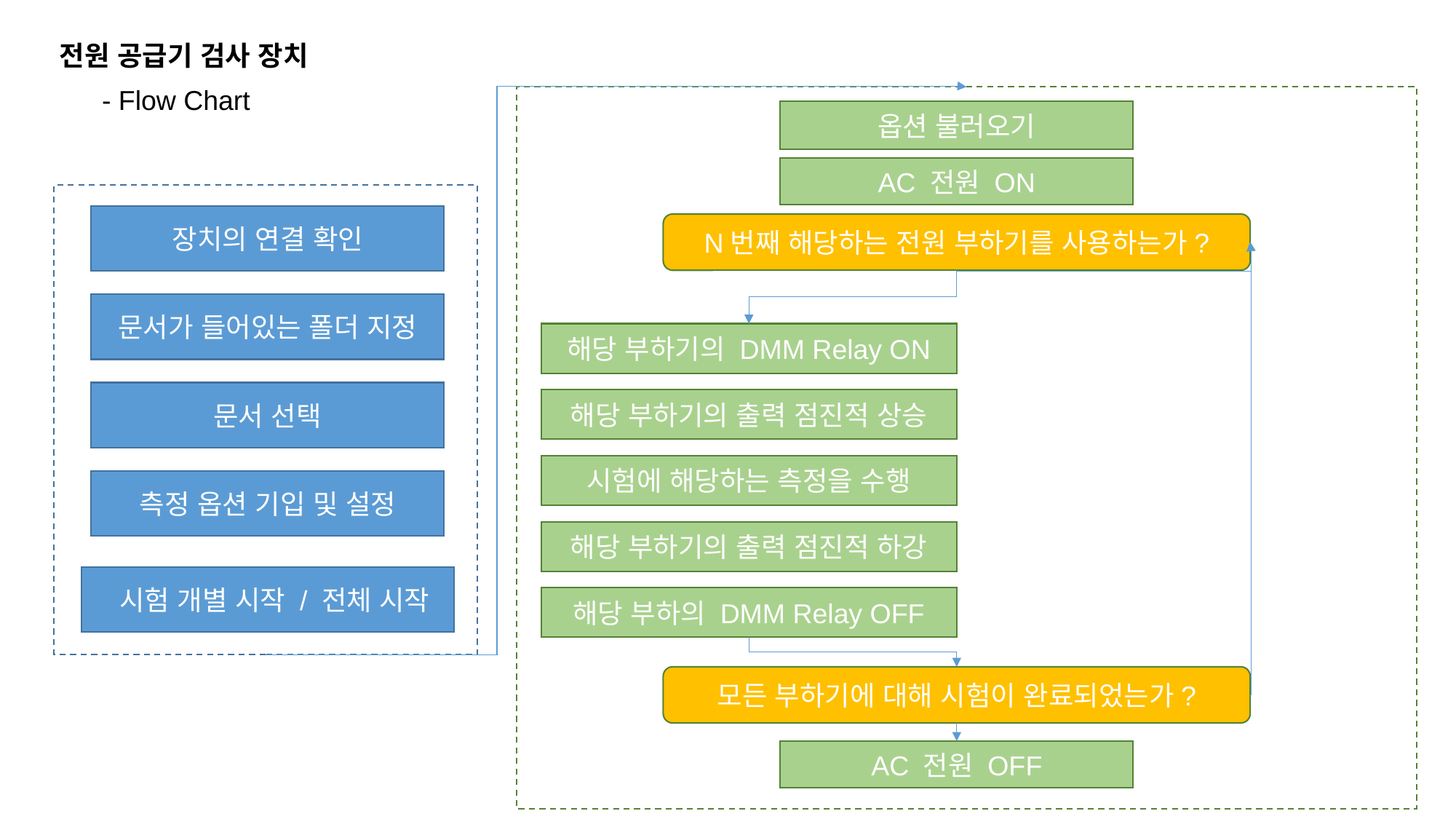

전원 공급기 검사 장치
- Flow Chart

옵션 불러오기
AC 전원 ON

장치의 연결 확인
N번째 해당하는 전원 부하기를 사용하는가?
문서가 들어있는 폴더 지정
해당 부하기의 DMM Relay ON
문서 선택
해당 부하기의 출력 점진적 상승
시험에 해당하는 측정을 수행
측정 옵션 기입 및 설정
해당 부하기의 출력 점진적 하강
 시험 개별 시작 / 전체 시작
해당 부하의 DMM Relay OFF
모든 부하기에 대해 시험이 완료되었는가?
AC 전원 OFF